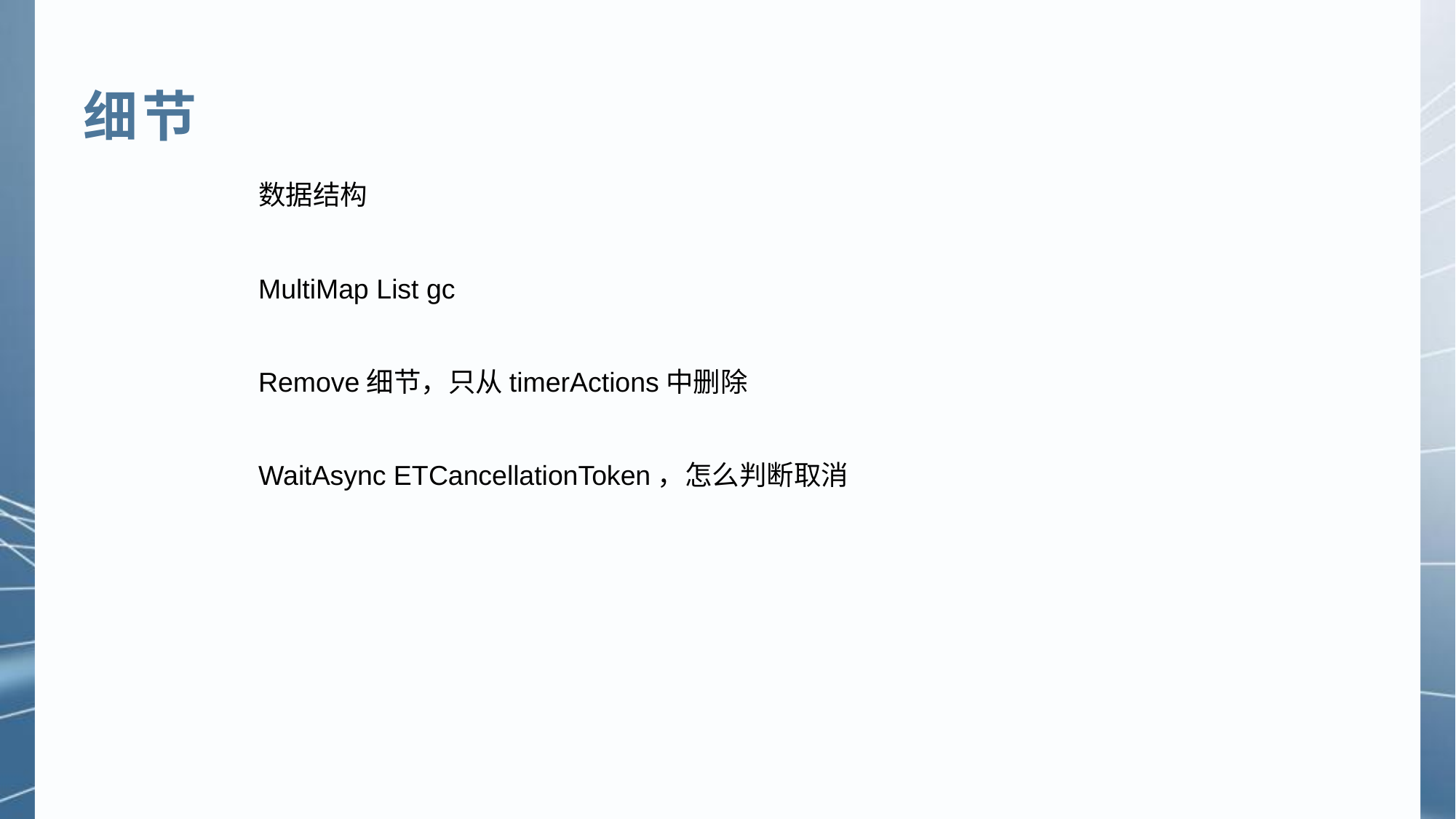

细节
数据结构
MultiMap List gc
Remove细节，只从timerActions中删除
WaitAsync ETCancellationToken，怎么判断取消